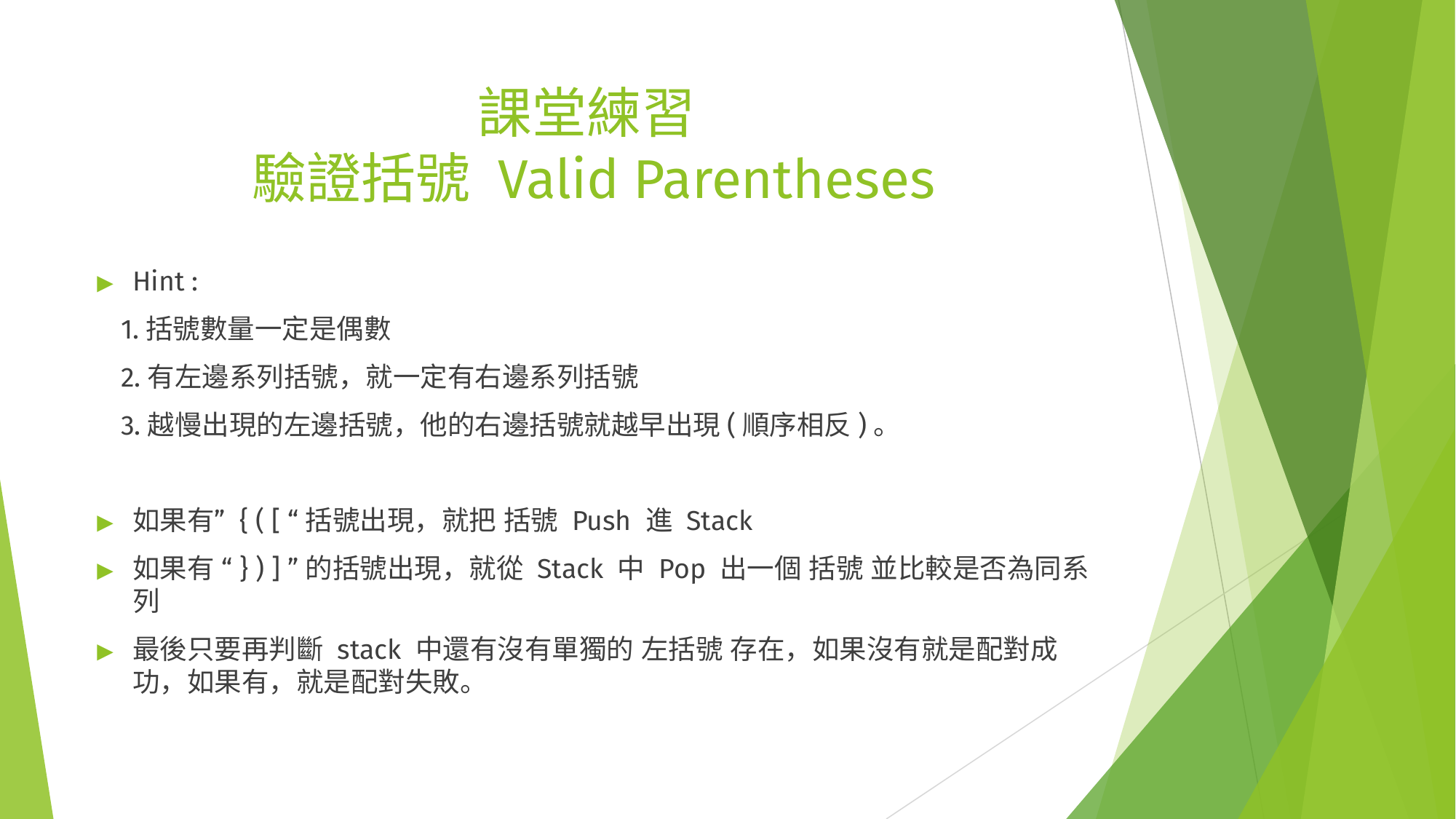

# 課堂練習 驗證括號 Valid Parentheses
Hint :
    1.括號數量一定是偶數
    2.有左邊系列括號，就一定有右邊系列括號
    3.越慢出現的左邊括號，他的右邊括號就越早出現(順序相反)。

如果有” { ( [ “括號出現，就把 括號 Push 進 Stack
如果有 “} ) ] ”的括號出現，就從 Stack 中 Pop 出一個 括號 並比較是否為同系列
最後只要再判斷 stack 中還有沒有單獨的 左括號 存在，如果沒有就是配對成功，如果有，就是配對失敗。